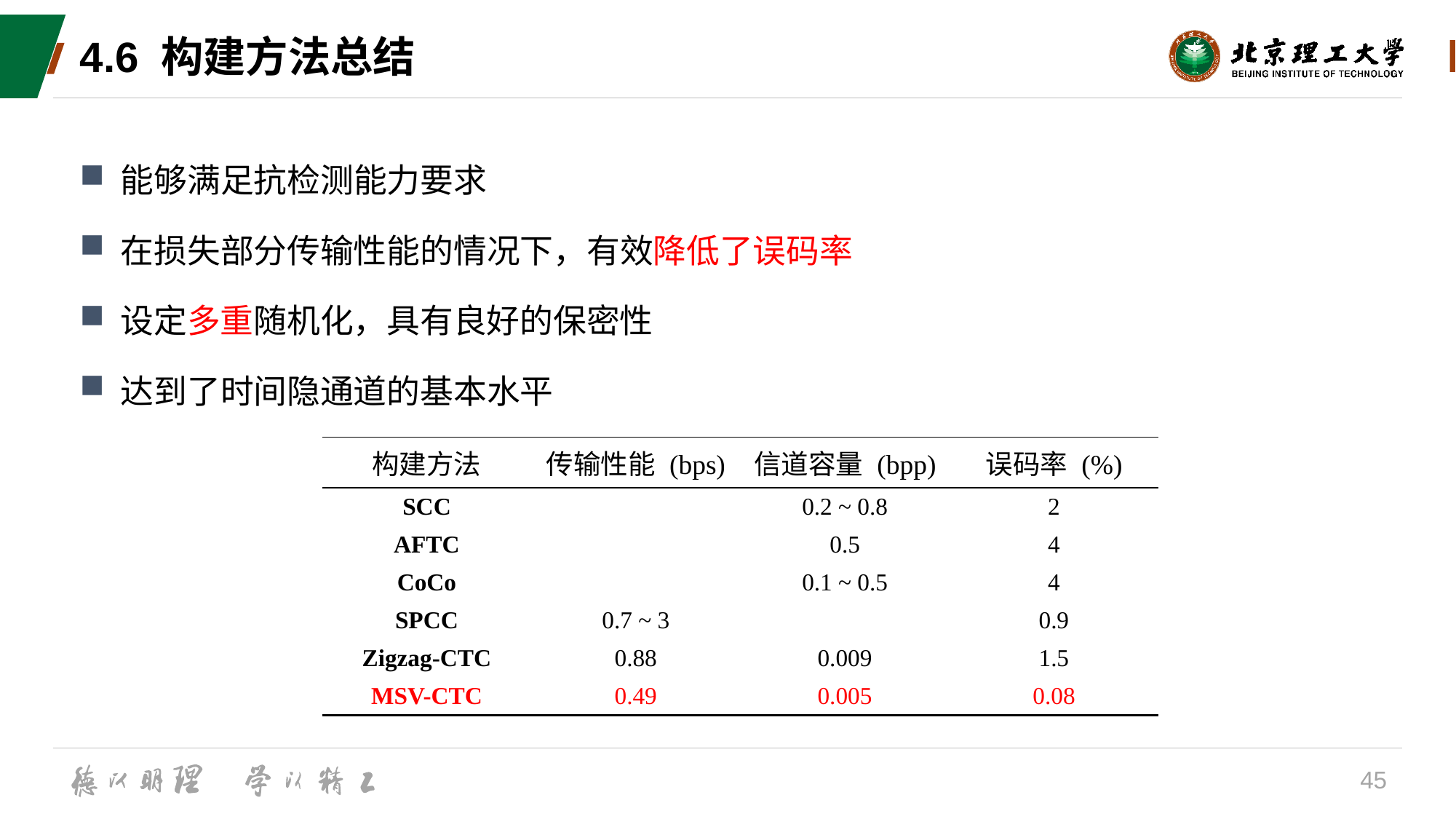

# 4.6 构建方法总结
能够满足抗检测能力要求
在损失部分传输性能的情况下，有效降低了误码率
设定多重随机化，具有良好的保密性
达到了时间隐通道的基本水平
| 构建方法 | 传输性能 (bps) | 信道容量 (bpp) | 误码率 (%) |
| --- | --- | --- | --- |
| SCC |  | 0.2 ~ 0.8 | 2 |
| AFTC |  | 0.5 | 4 |
| CoCo |  | 0.1 ~ 0.5 | 4 |
| SPCC | 0.7 ~ 3 |  | 0.9 |
| Zigzag-CTC | 0.88 | 0.009 | 1.5 |
| MSV-CTC | 0.49 | 0.005 | 0.08 |